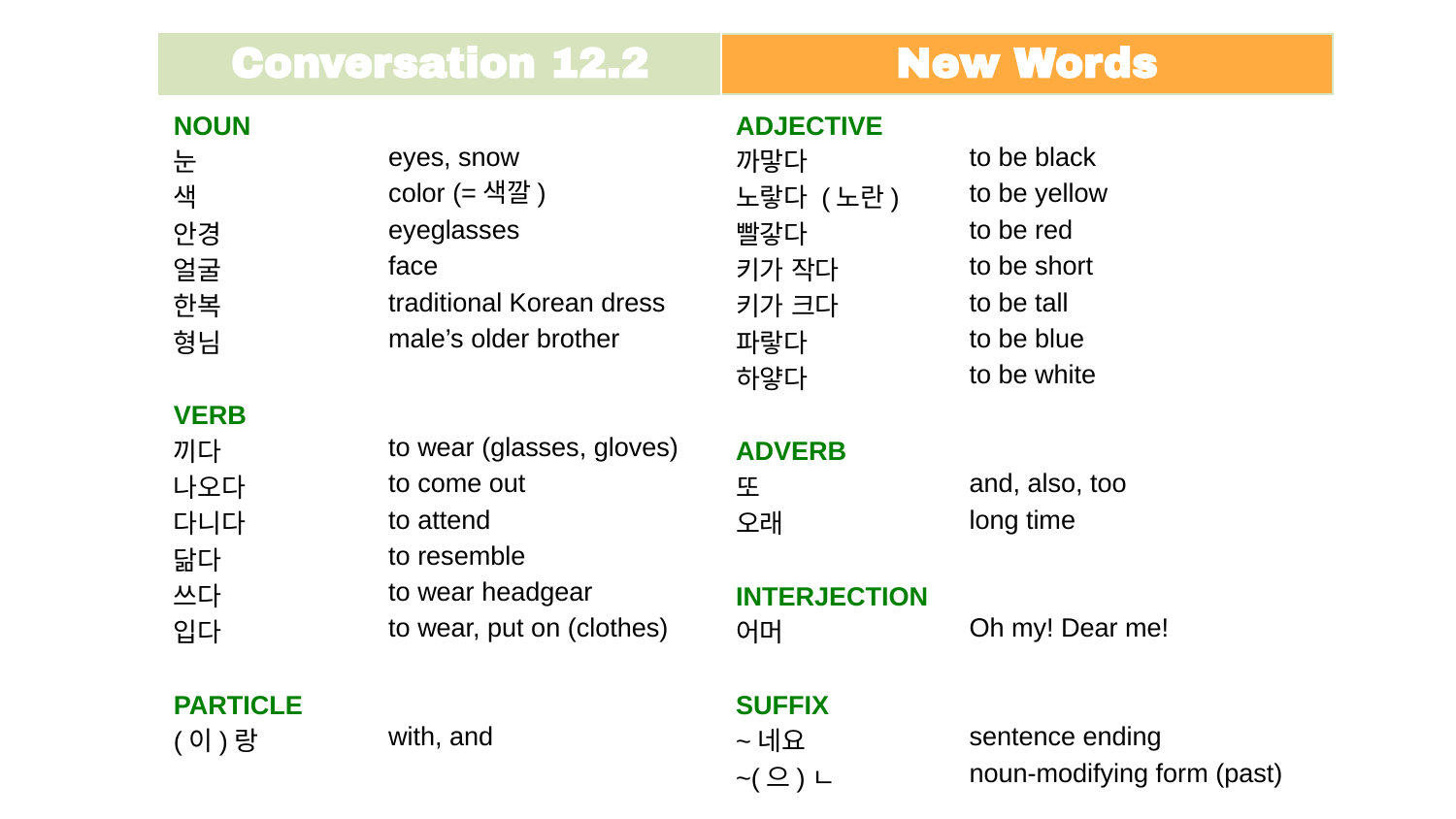

| Conversation 12.2 | New Words |
| --- | --- |

eyes, snow
color (=색깔)
eyeglasses
face
traditional Korean dress
male’s older brother

to wear (glasses, gloves)
to come out
to attend
to resemble
to wear headgear
to wear, put on (clothes)

with, and

NOUN
눈
색
안경
얼굴
한복
형님

VERB
끼다
나오다
다니다
닮다
쓰다
입다
PARTICLE
(이)랑

ADJECTIVE
까맣다
노랗다 (노란)
빨갛다
키가 작다
키가 크다
파랗다
하얗다

ADVERB
또
오래

INTERJECTION
어머

SUFFIX
~네요
~(으)ㄴ

to be black
to be yellow
to be red
to be short
to be tall
to be blue
to be white

and, also, too
long time

Oh my! Dear me!

sentence ending
noun-modifying form (past)